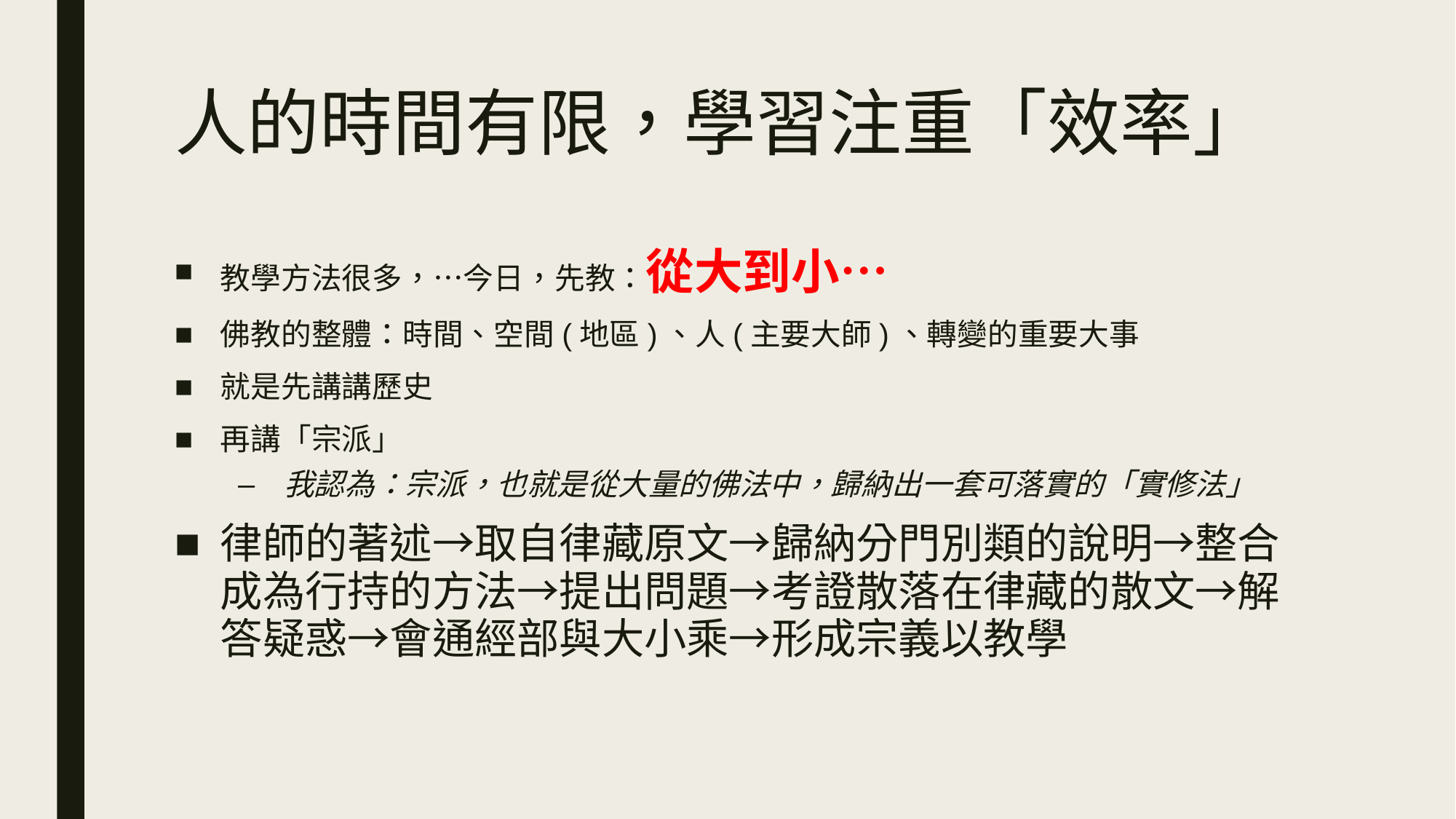

# 人的時間有限，學習注重「效率」
教學方法很多，…今日，先教：從大到小…
佛教的整體：時間、空間(地區)、人(主要大師)、轉變的重要大事
就是先講講歷史
再講「宗派」
我認為：宗派，也就是從大量的佛法中，歸納出一套可落實的「實修法」
律師的著述→取自律藏原文→歸納分門別類的說明→整合成為行持的方法→提出問題→考證散落在律藏的散文→解答疑惑→會通經部與大小乘→形成宗義以教學